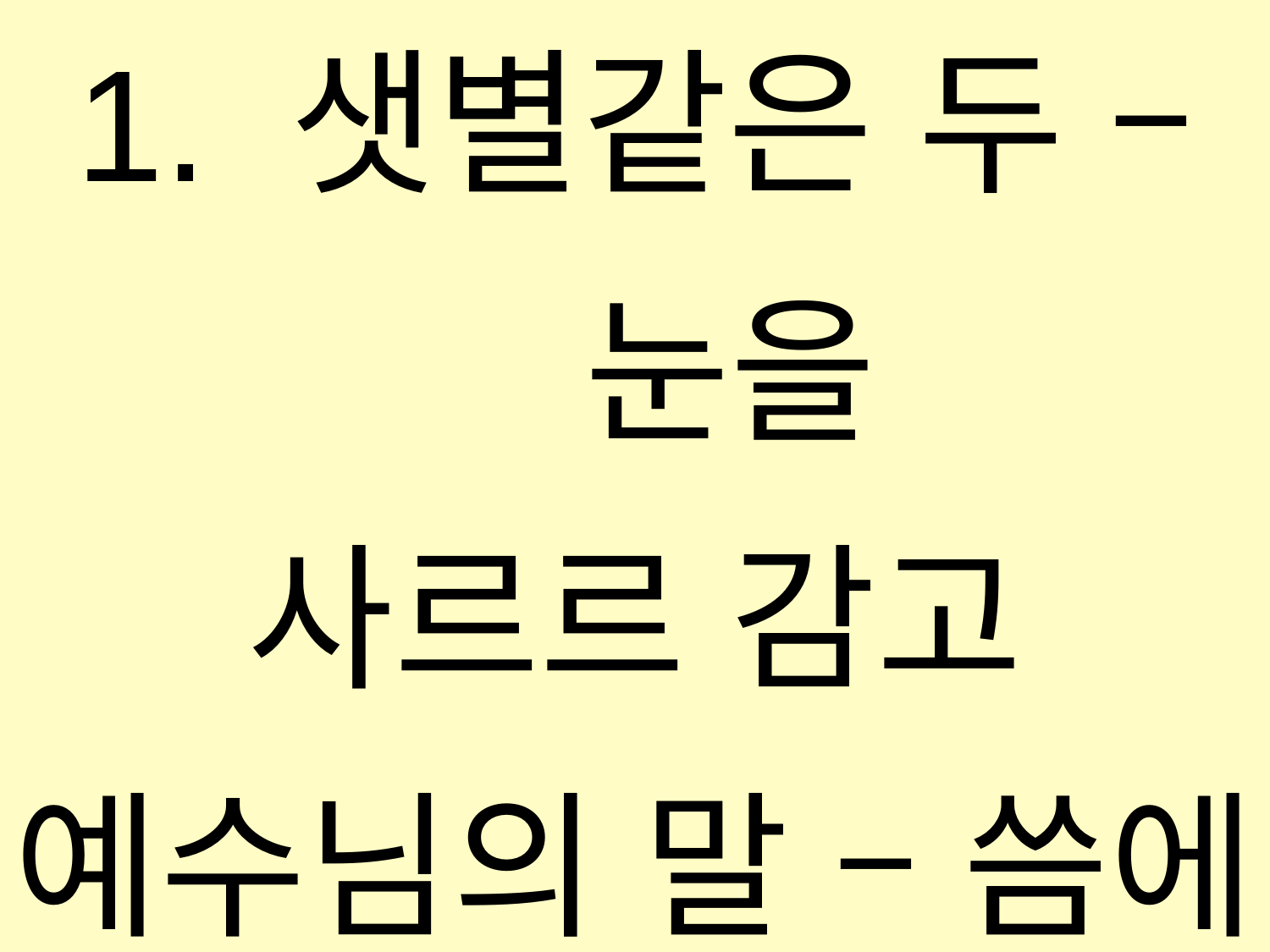

1. 샛별같은 두 – 눈을
사르르 감고
예수님의 말 – 씀에
귀를 기울이면